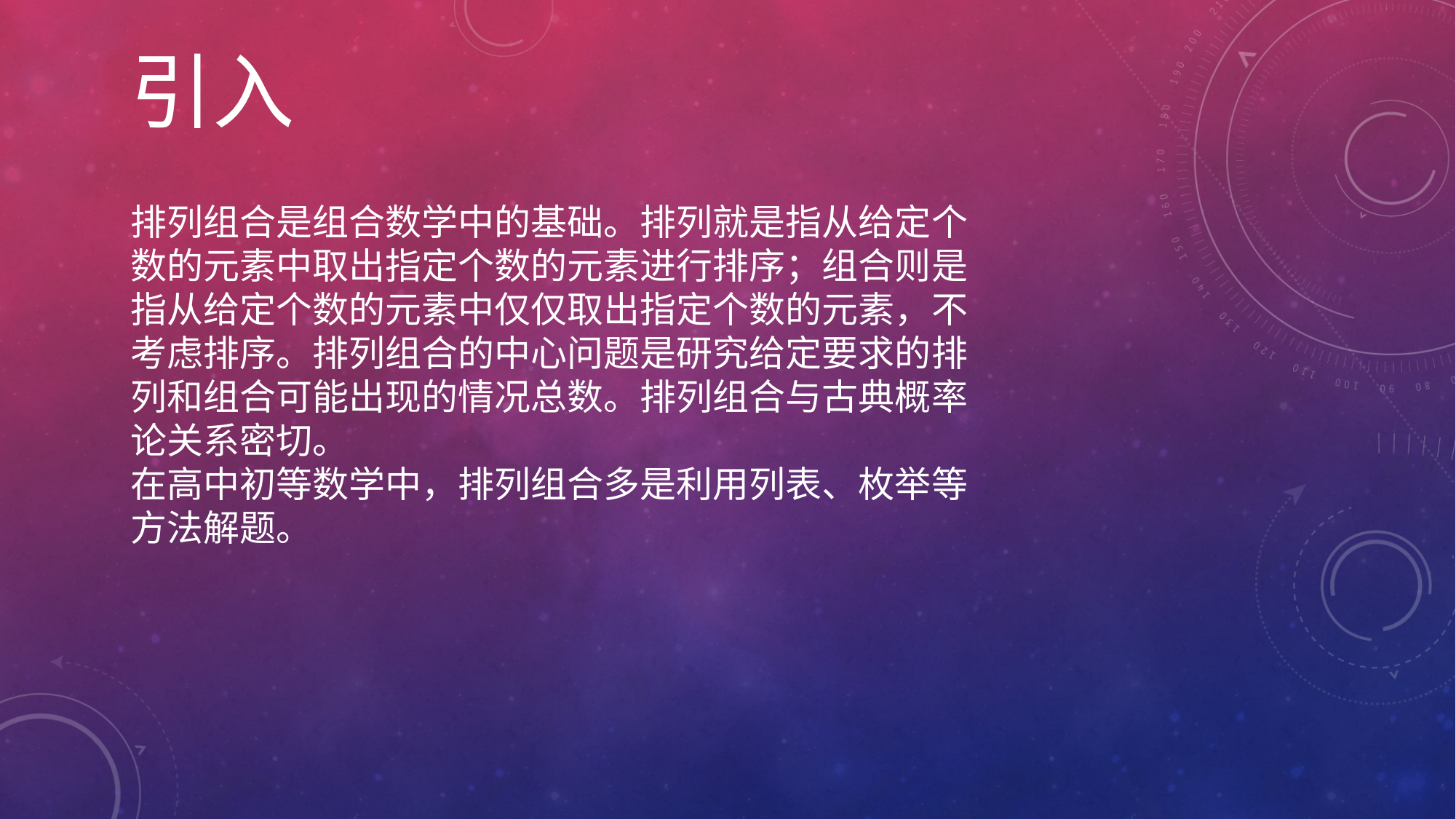

引入
排列组合是组合数学中的基础。排列就是指从给定个数的元素中取出指定个数的元素进行排序；组合则是指从给定个数的元素中仅仅取出指定个数的元素，不考虑排序。排列组合的中心问题是研究给定要求的排列和组合可能出现的情况总数。排列组合与古典概率论关系密切。
在高中初等数学中，排列组合多是利用列表、枚举等方法解题。